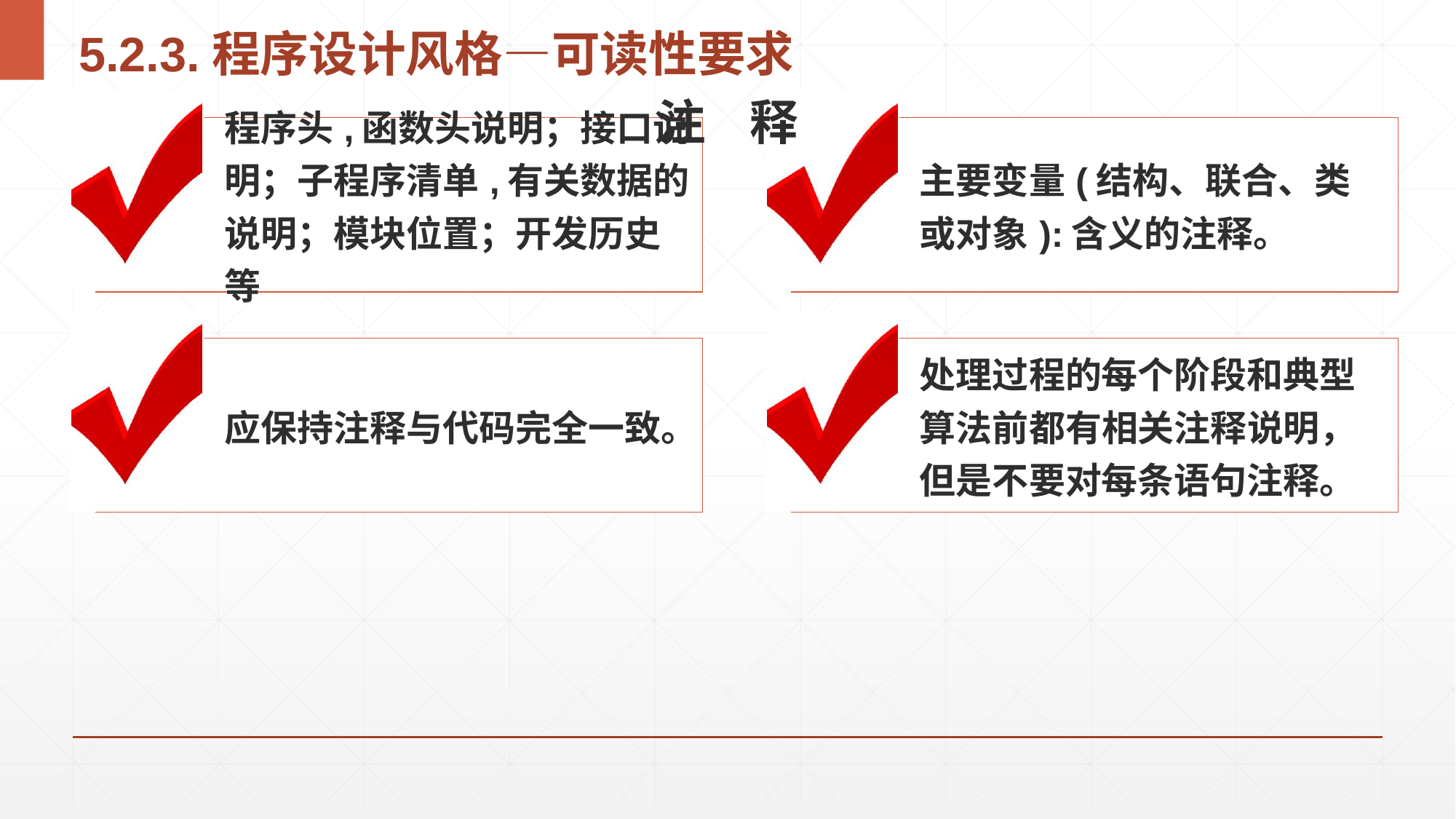

# 5.2.3.程序设计风格—可读性要求
程序头,函数头说明；接口说明；子程序清单,有关数据的说明；模块位置；开发历史等
主要变量(结构、联合、类或对象):含义的注释。
应保持注释与代码完全一致。
处理过程的每个阶段和典型算法前都有相关注释说明，但是不要对每条语句注释。
注    释